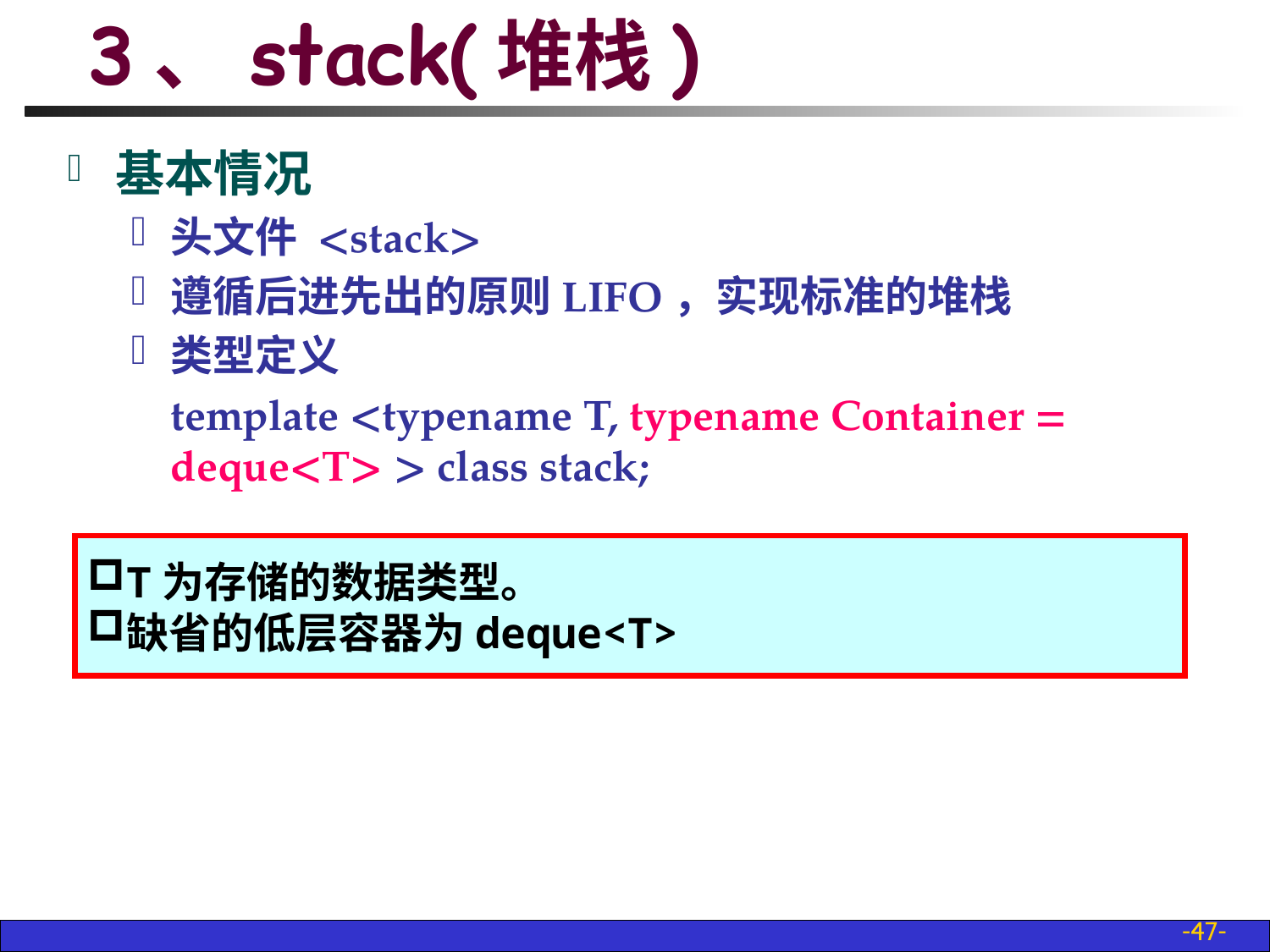

# 3、stack(堆栈)
基本情况
头文件 <stack>
遵循后进先出的原则LIFO，实现标准的堆栈
类型定义
	template <typename T, typename Container = deque<T> > class stack;
T为存储的数据类型。
缺省的低层容器为deque<T>
-47-